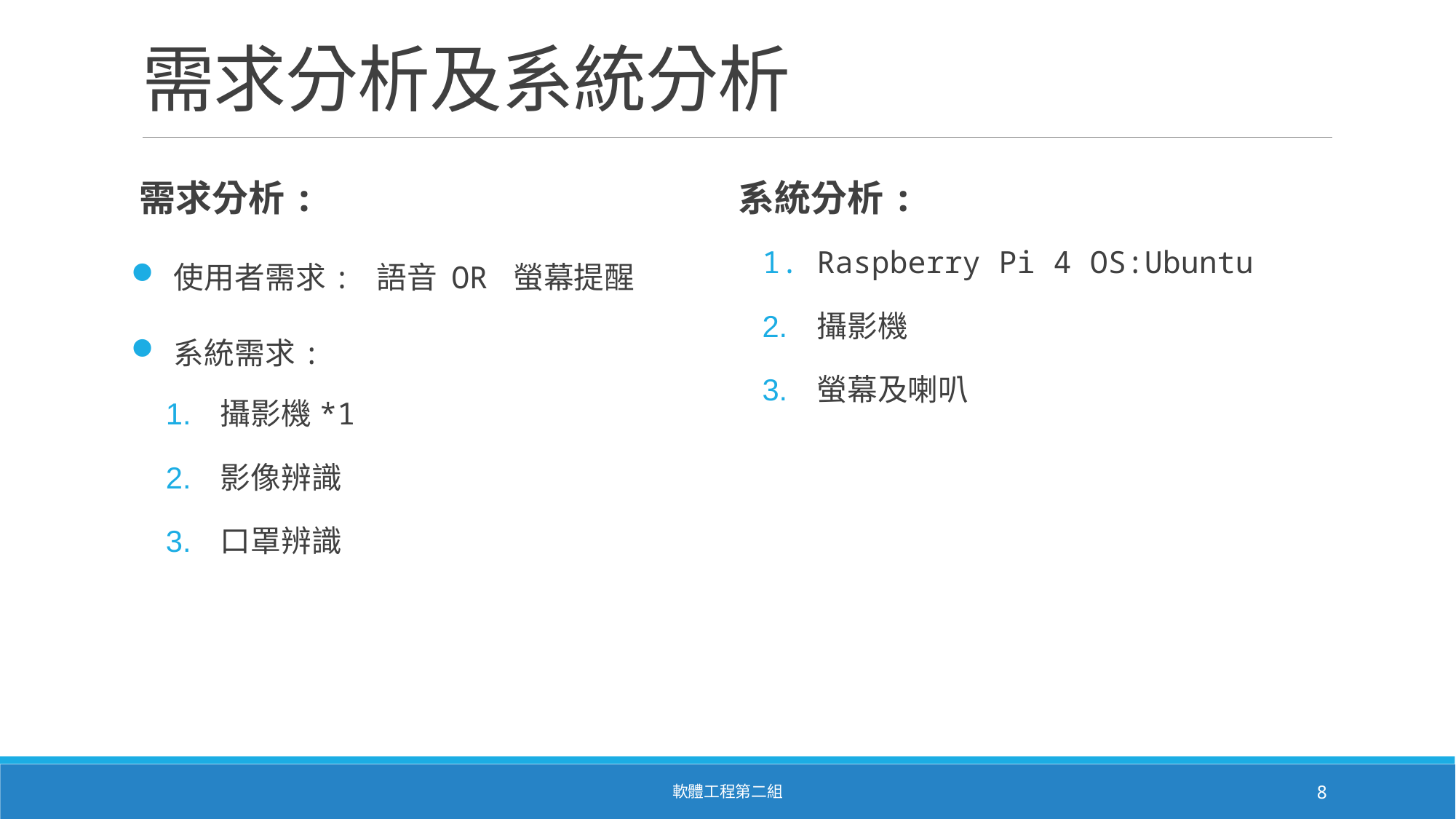

# 需求分析及系統分析
需求分析:
使用者需求: 語音 OR 螢幕提醒
系統需求:
攝影機*1
影像辨識
口罩辨識

系統分析:
Raspberry Pi 4 OS:Ubuntu
攝影機
螢幕及喇叭

軟體工程第二組
8